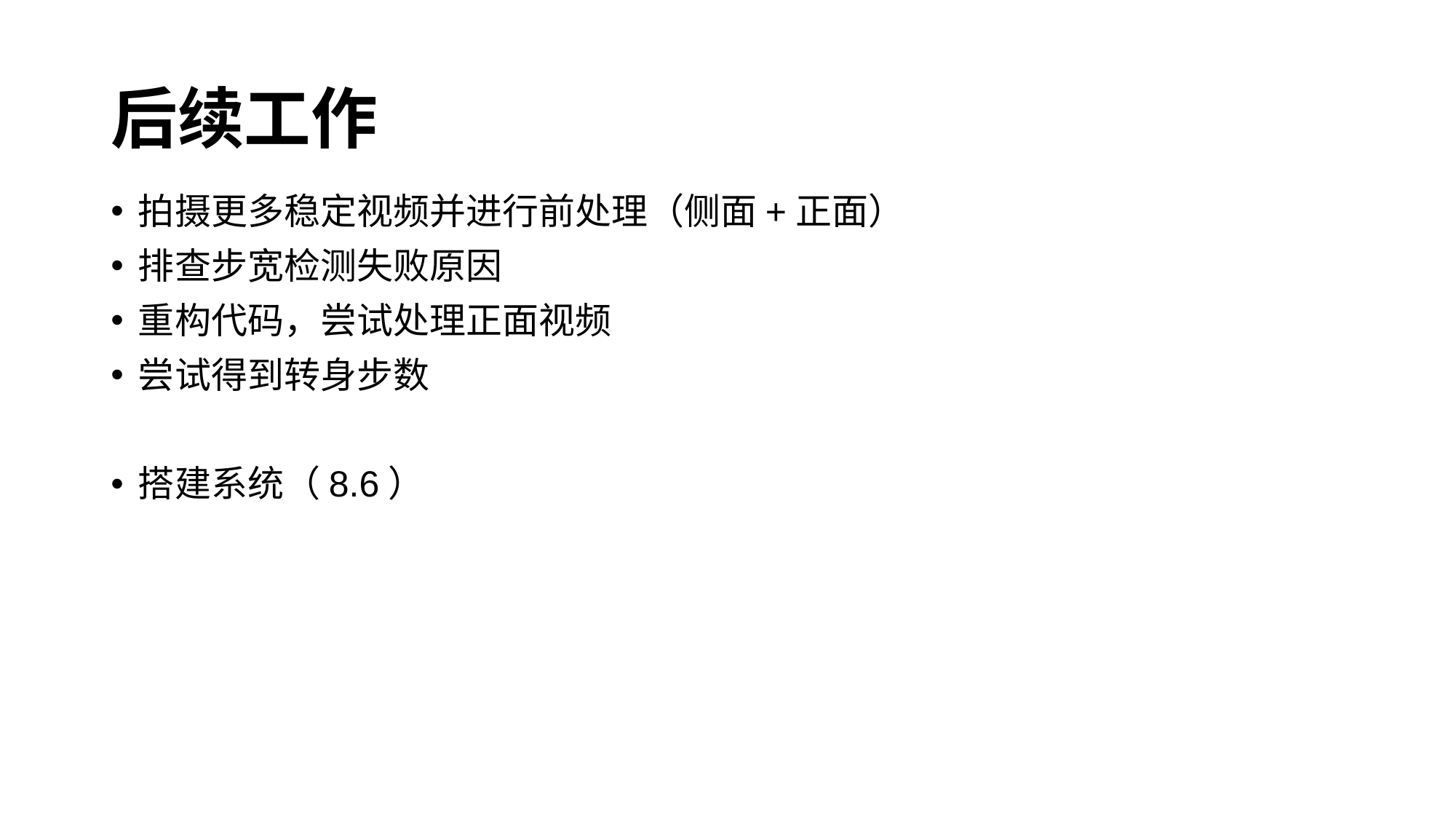

# 后续工作
拍摄更多稳定视频并进行前处理（侧面+正面）
排查步宽检测失败原因
重构代码，尝试处理正面视频
尝试得到转身步数

搭建系统（8.6）